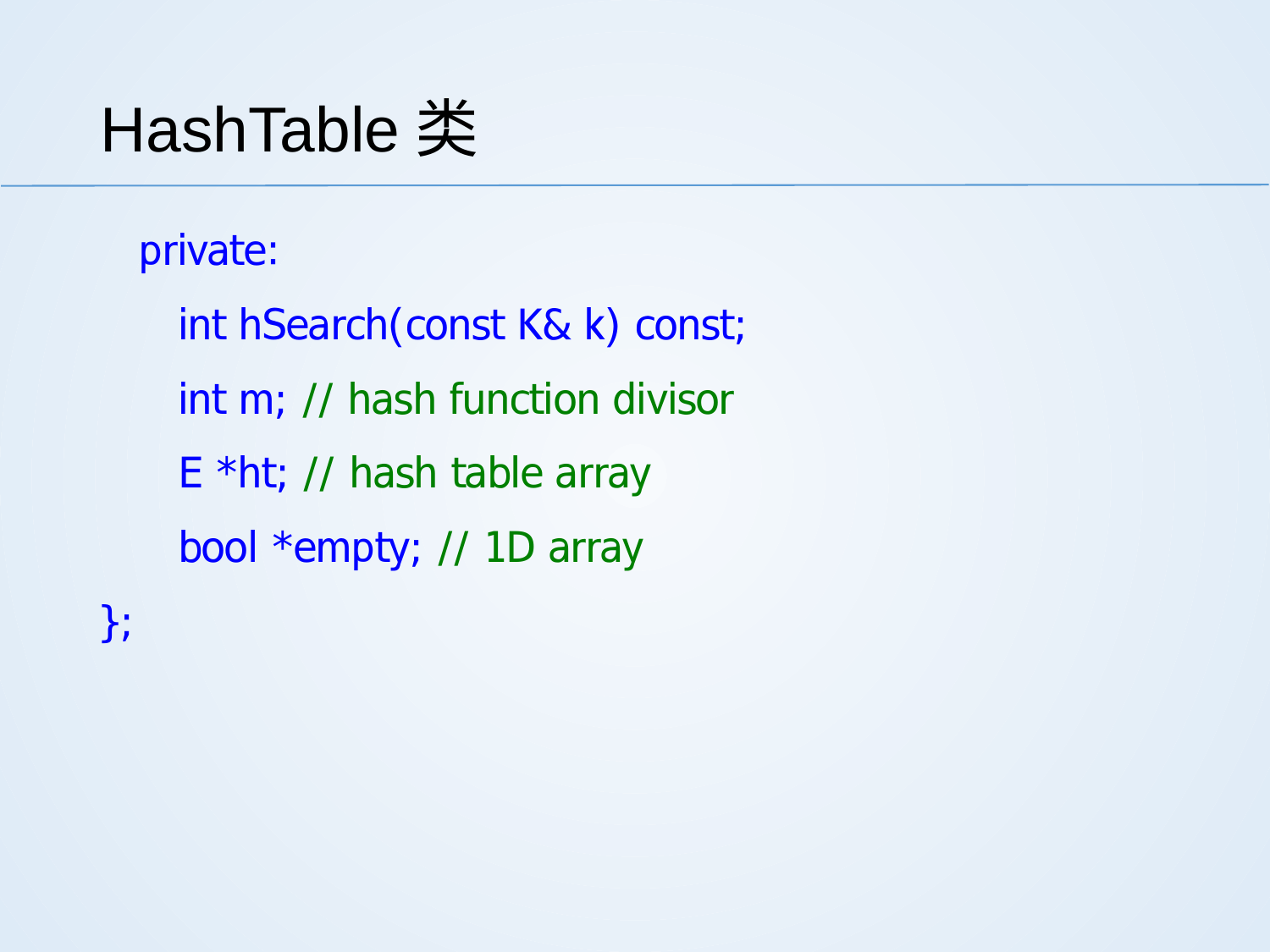

# HashTable类
   private:
      int hSearch(const K& k) const;
      int m; // hash function divisor
      E *ht; // hash table array
      bool *empty; // 1D array
};